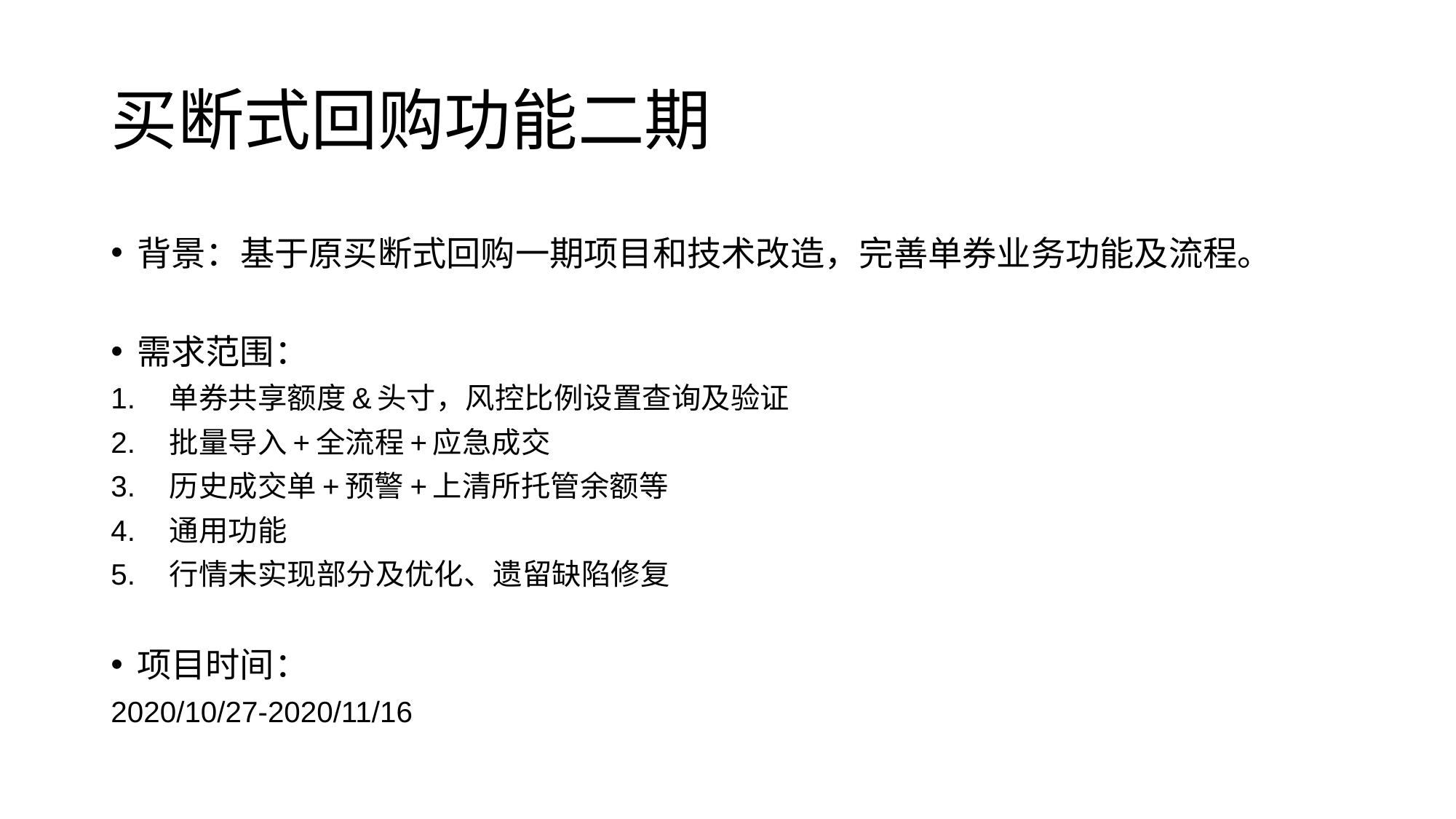

# 买断式回购功能二期
背景：基于原买断式回购一期项目和技术改造，完善单券业务功能及流程。

需求范围：
单券共享额度&头寸，风控比例设置查询及验证
批量导入+全流程+应急成交
历史成交单+预警+上清所托管余额等
通用功能
行情未实现部分及优化、遗留缺陷修复

项目时间：
2020/10/27-2020/11/16